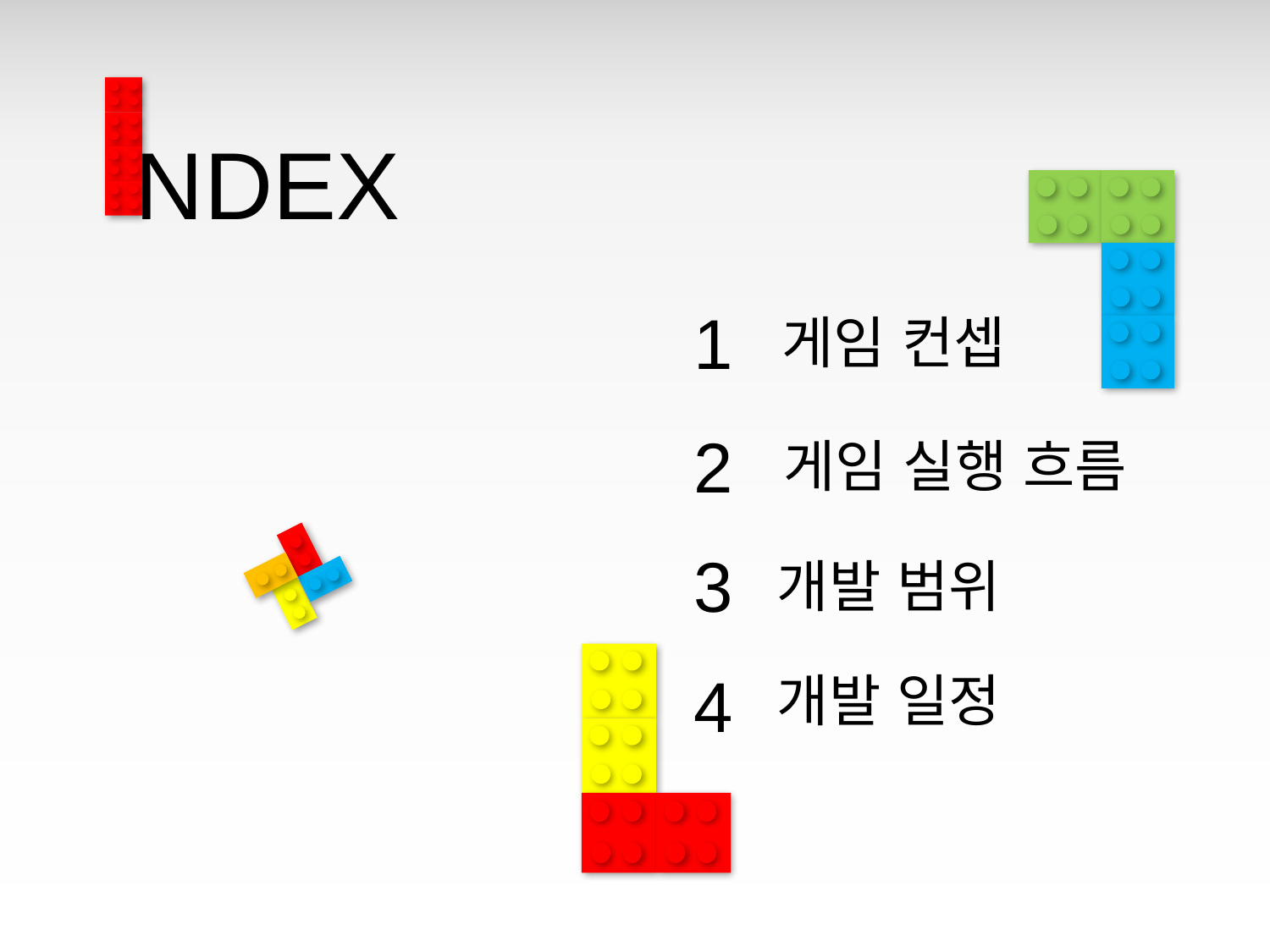

NDEX

1
게임 컨셉
2
게임 실행 흐름

3
개발 범위

4
개발 일정